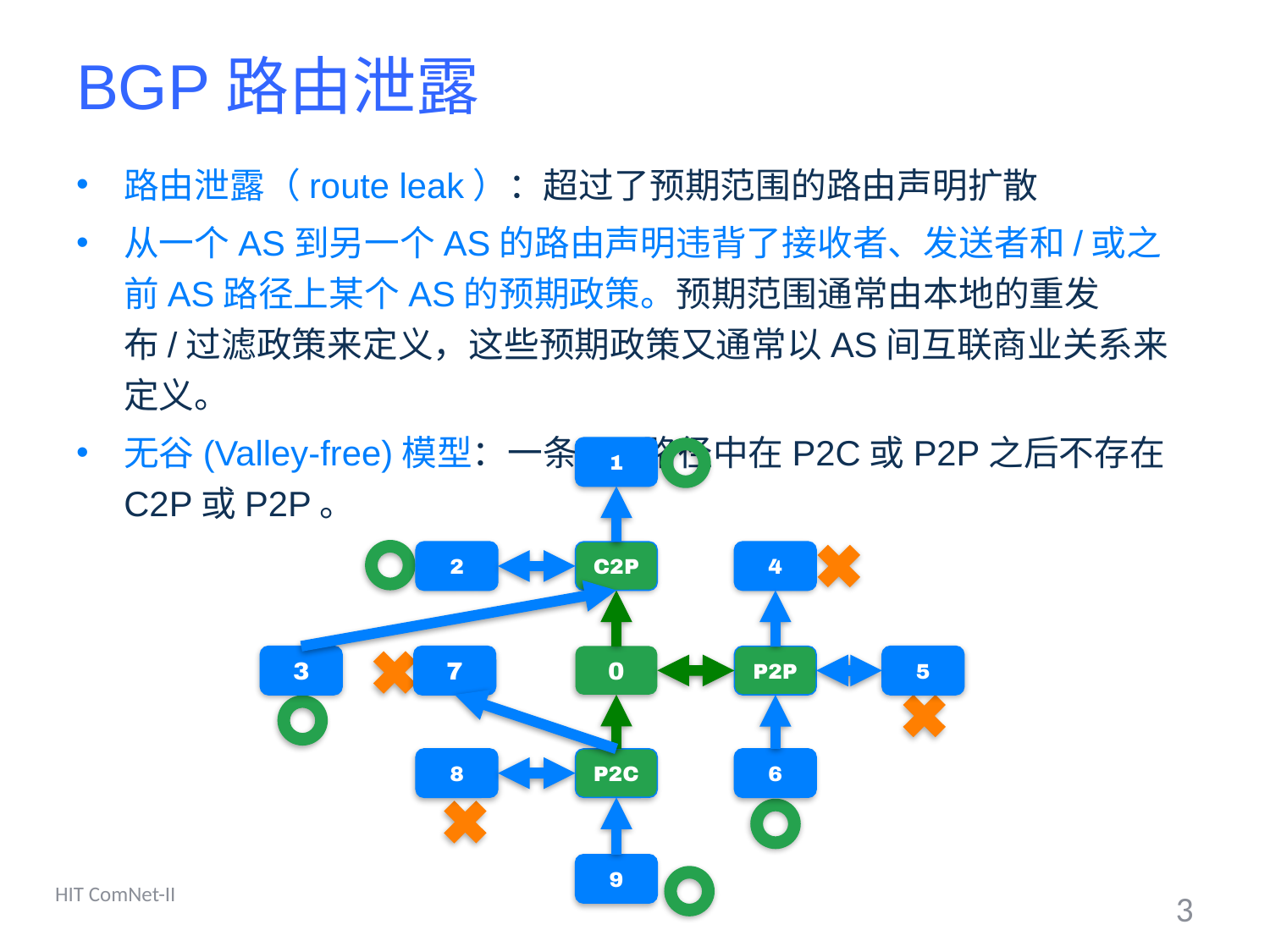

# BGP路由泄露
路由泄露（route leak）：超过了预期范围的路由声明扩散
从一个AS到另一个AS的路由声明违背了接收者、发送者和/或之前AS路径上某个AS的预期政策。预期范围通常由本地的重发布/过滤政策来定义，这些预期政策又通常以AS间互联商业关系来定义。
无谷(Valley-free)模型：一条AS路径中在P2C或P2P之后不存在C2P或P2P。
1
2
C2P
4
0
3
7
P2P
5
8
P2C
6
9

HIT ComNet-II
3